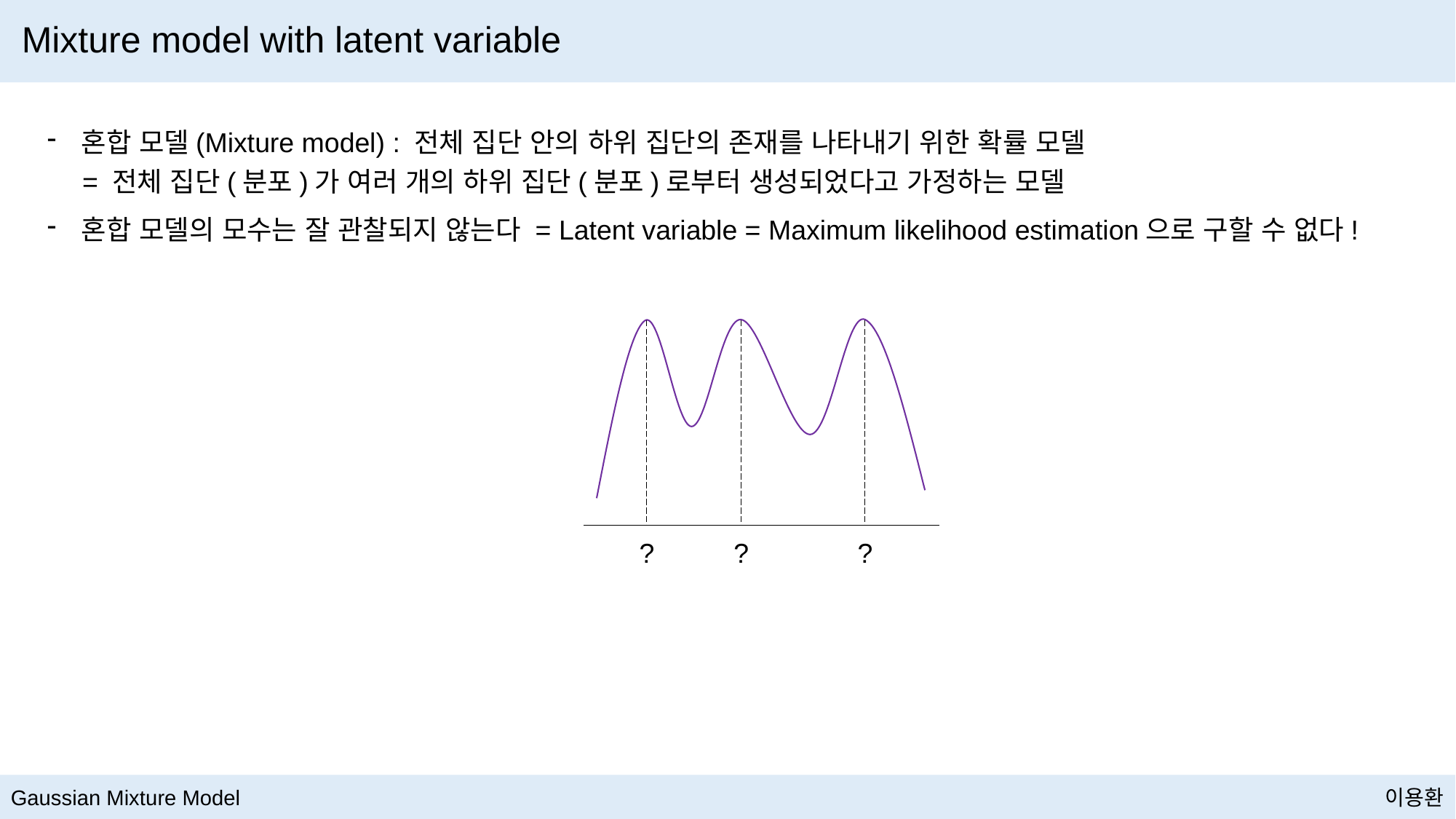

# Mixture model with latent variable
혼합 모델(Mixture model) : 전체 집단 안의 하위 집단의 존재를 나타내기 위한 확률 모델
= 전체 집단(분포)가 여러 개의 하위 집단(분포)로부터 생성되었다고 가정하는 모델
혼합 모델의 모수는 잘 관찰되지 않는다 = Latent variable = Maximum likelihood estimation으로 구할 수 없다!

?
?
?